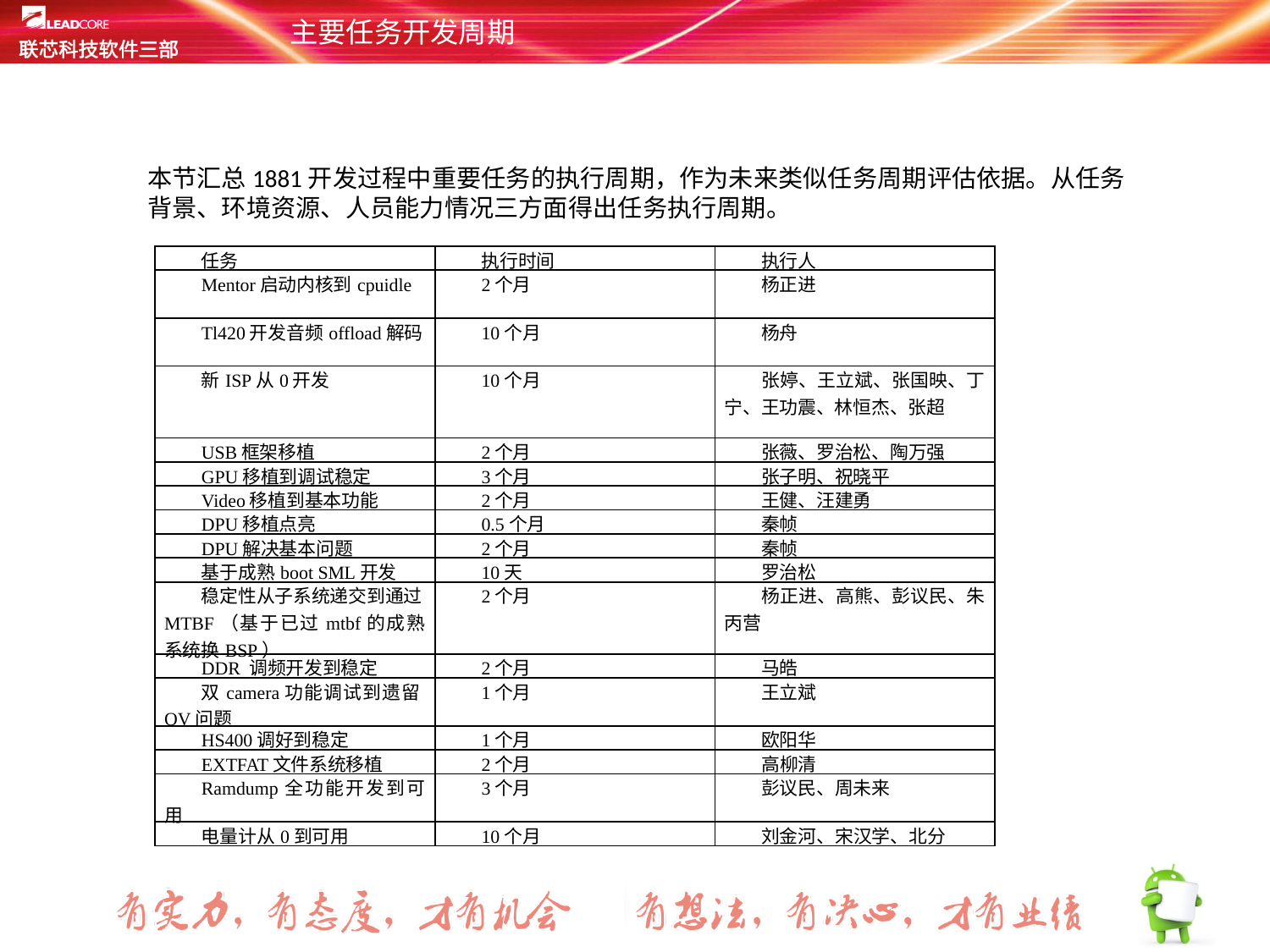

# 主要任务开发周期
本节汇总1881开发过程中重要任务的执行周期，作为未来类似任务周期评估依据。从任务背景、环境资源、人员能力情况三方面得出任务执行周期。
| 任务 | 执行时间 | 执行人 |
| --- | --- | --- |
| Mentor启动内核到cpuidle | 2个月 | 杨正进 |
| Tl420开发音频offload解码 | 10个月 | 杨舟 |
| 新ISP从0开发 | 10个月 | 张婷、王立斌、张国映、丁宁、王功震、林恒杰、张超 |
| USB框架移植 | 2个月 | 张薇、罗治松、陶万强 |
| GPU移植到调试稳定 | 3个月 | 张子明、祝晓平 |
| Video移植到基本功能 | 2个月 | 王健、汪建勇 |
| DPU移植点亮 | 0.5个月 | 秦帧 |
| DPU解决基本问题 | 2个月 | 秦帧 |
| 基于成熟boot SML开发 | 10天 | 罗治松 |
| 稳定性从子系统递交到通过MTBF（基于已过mtbf的成熟系统换BSP） | 2个月 | 杨正进、高熊、彭议民、朱丙营 |
| DDR 调频开发到稳定 | 2个月 | 马皓 |
| 双camera功能调试到遗留OV问题 | 1个月 | 王立斌 |
| HS400调好到稳定 | 1个月 | 欧阳华 |
| EXTFAT文件系统移植 | 2个月 | 高柳清 |
| Ramdump全功能开发到可用 | 3个月 | 彭议民、周未来 |
| 电量计从0到可用 | 10个月 | 刘金河、宋汉学、北分 |